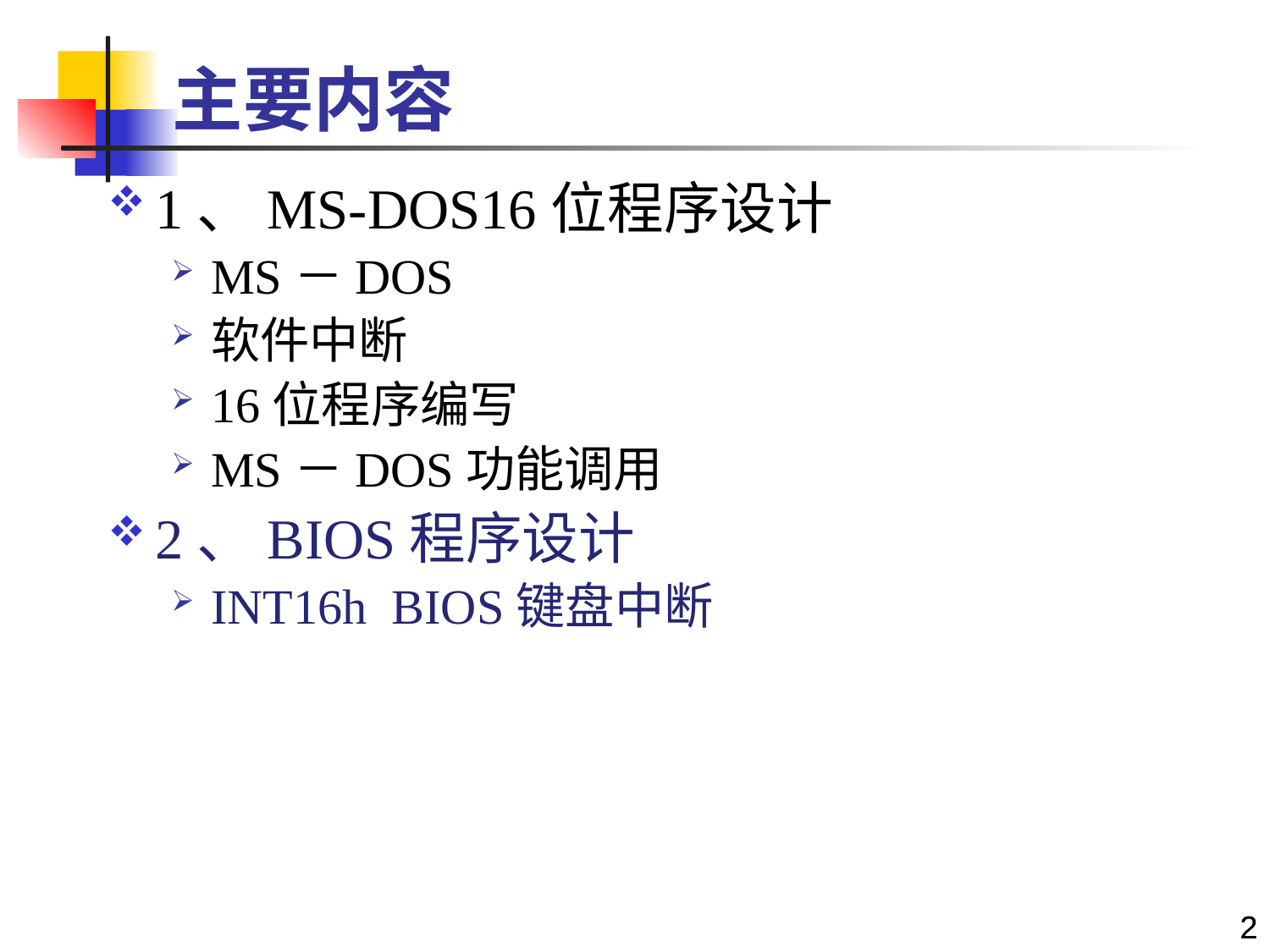

# 主要内容
1、MS-DOS16位程序设计
MS－DOS
软件中断
16位程序编写
MS－DOS功能调用
2、BIOS程序设计
INT16h  BIOS键盘中断